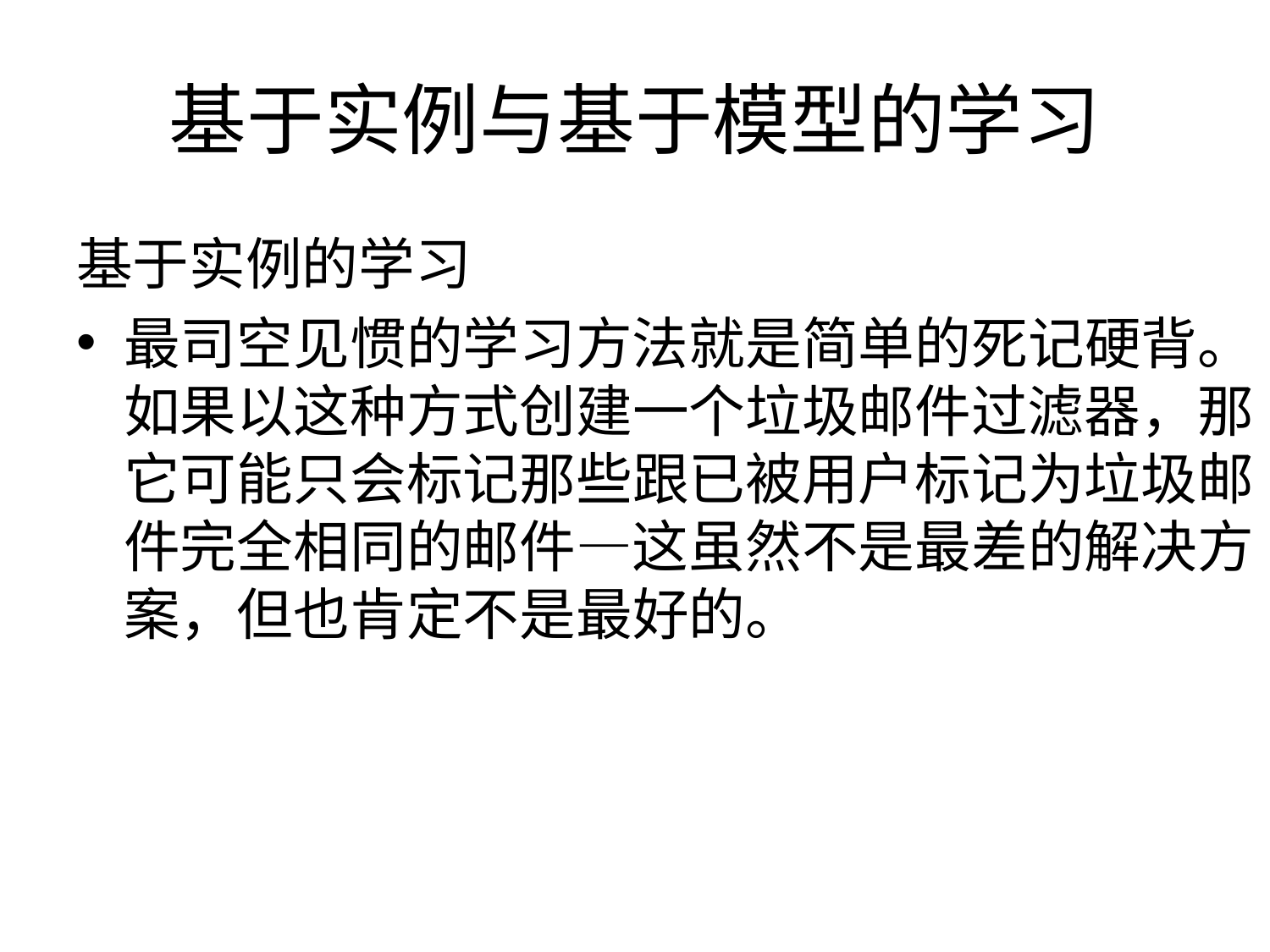

# 基于实例与基于模型的学习
基于实例的学习
最司空见惯的学习方法就是简单的死记硬背。如果以这种方式创建一个垃圾邮件过滤器，那它可能只会标记那些跟已被用户标记为垃圾邮件完全相同的邮件—这虽然不是最差的解决方案，但也肯定不是最好的。